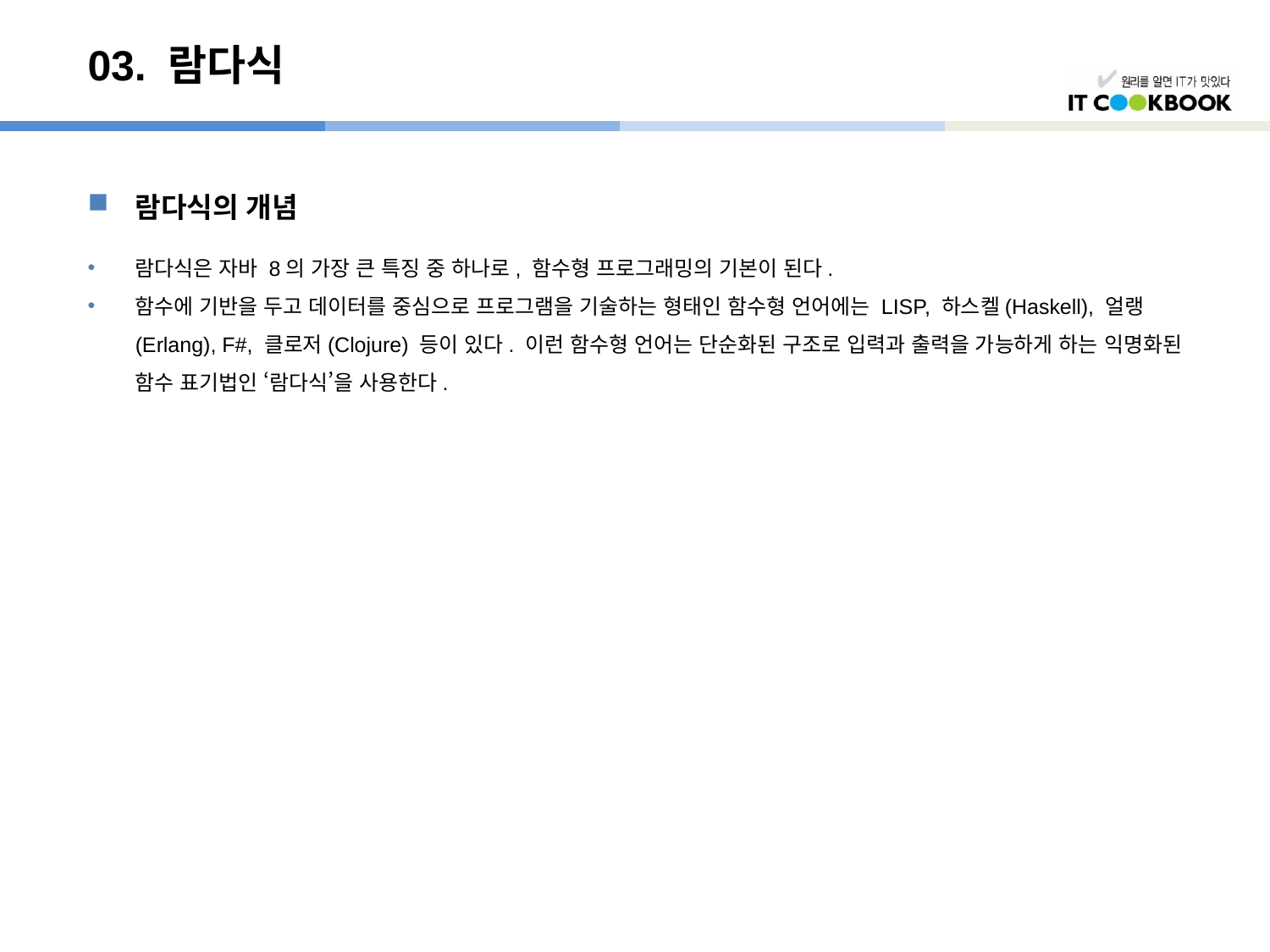

# 03. 람다식
람다식의 개념
람다식은 자바 8의 가장 큰 특징 중 하나로, 함수형 프로그래밍의 기본이 된다.
함수에 기반을 두고 데이터를 중심으로 프로그램을 기술하는 형태인 함수형 언어에는 LISP, 하스켈(Haskell), 얼랭(Erlang), F#, 클로저(Clojure) 등이 있다. 이런 함수형 언어는 단순화된 구조로 입력과 출력을 가능하게 하는 익명화된 함수 표기법인 ‘람다식’을 사용한다.